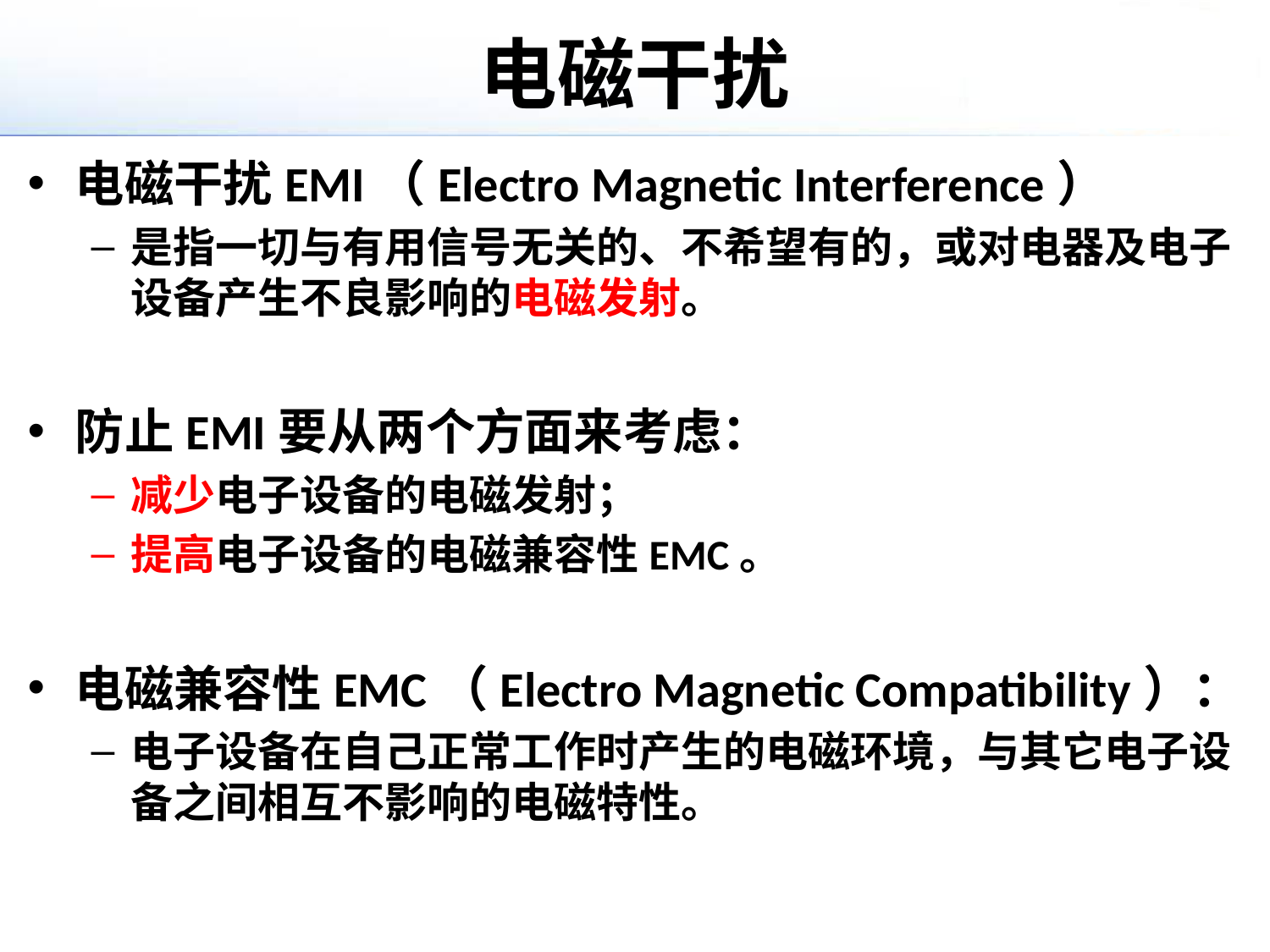

# 电磁干扰
电磁干扰EMI（Electro Magnetic Interference）
是指一切与有用信号无关的、不希望有的，或对电器及电子设备产生不良影响的电磁发射。

防止EMI要从两个方面来考虑：
减少电子设备的电磁发射；
提高电子设备的电磁兼容性EMC。

电磁兼容性EMC（Electro Magnetic Compatibility）：
电子设备在自己正常工作时产生的电磁环境，与其它电子设备之间相互不影响的电磁特性。